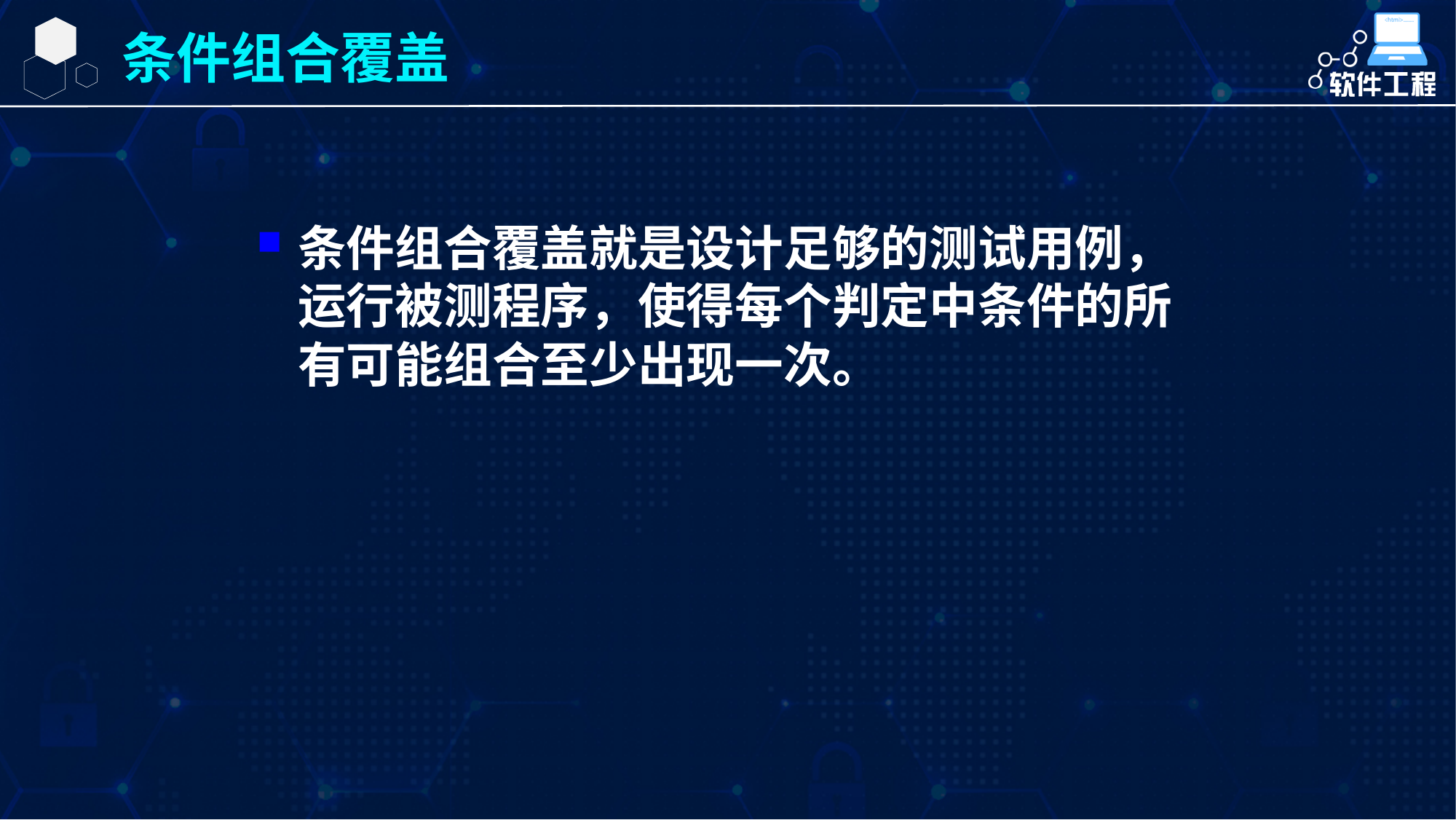

条件组合覆盖
条件组合覆盖就是设计足够的测试用例，运行被测程序，使得每个判定中条件的所有可能组合至少出现一次。